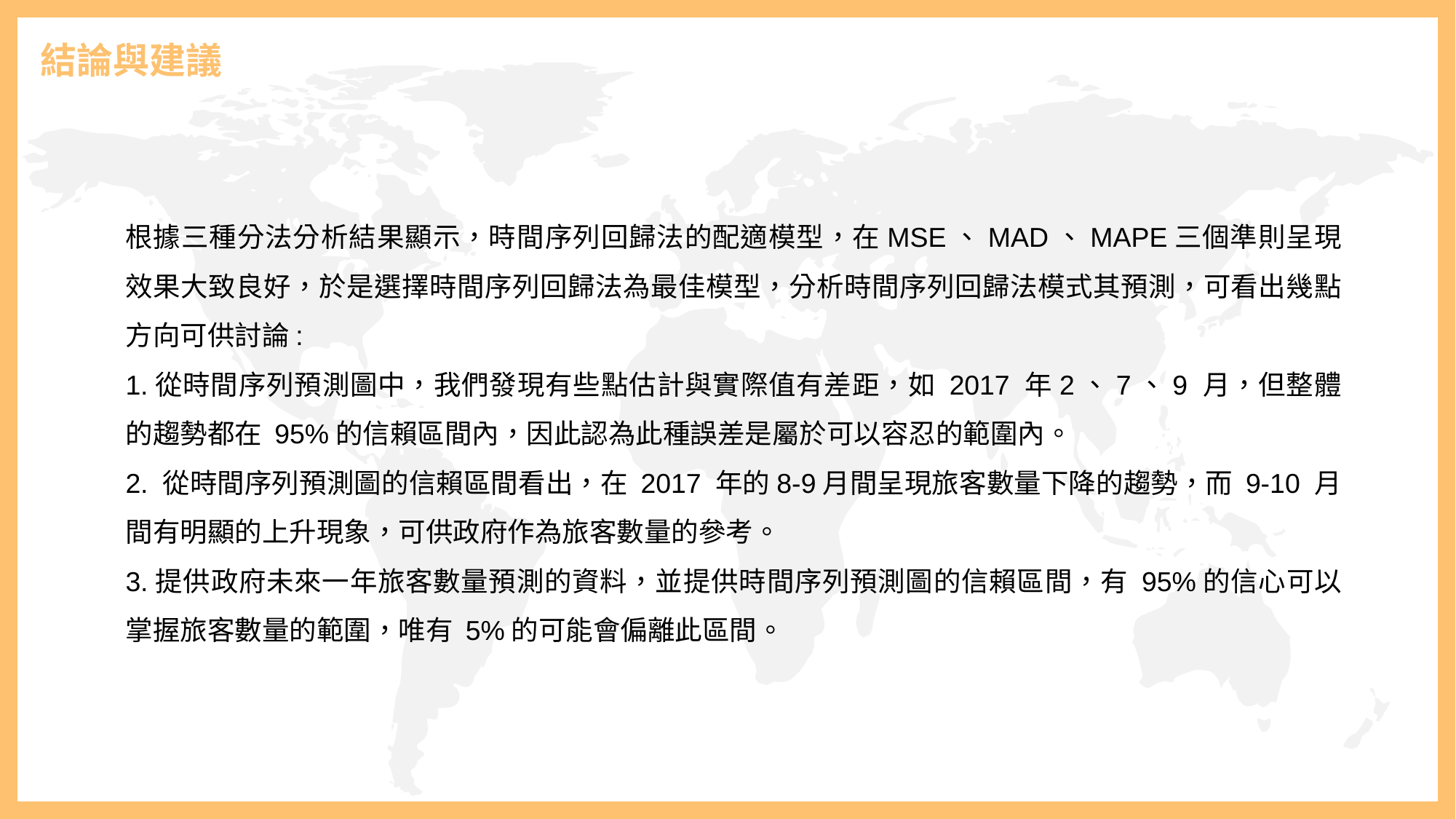

結論與建議
根據三種分法分析結果顯示，時間序列回歸法的配適模型，在MSE、MAD、MAPE三個準則呈現效果大致良好，於是選擇時間序列回歸法為最佳模型，分析時間序列回歸法模式其預測，可看出幾點方向可供討論:
1.從時間序列預測圖中，我們發現有些點估計與實際值有差距，如 2017 年2、7、9 月，但整體的趨勢都在 95%的信賴區間內，因此認為此種誤差是屬於可以容忍的範圍內。
2. 從時間序列預測圖的信賴區間看出，在 2017 年的8-9月間呈現旅客數量下降的趨勢，而 9-10 月間有明顯的上升現象，可供政府作為旅客數量的參考。
3.提供政府未來一年旅客數量預測的資料，並提供時間序列預測圖的信賴區間，有 95%的信心可以掌握旅客數量的範圍，唯有 5%的可能會偏離此區間。